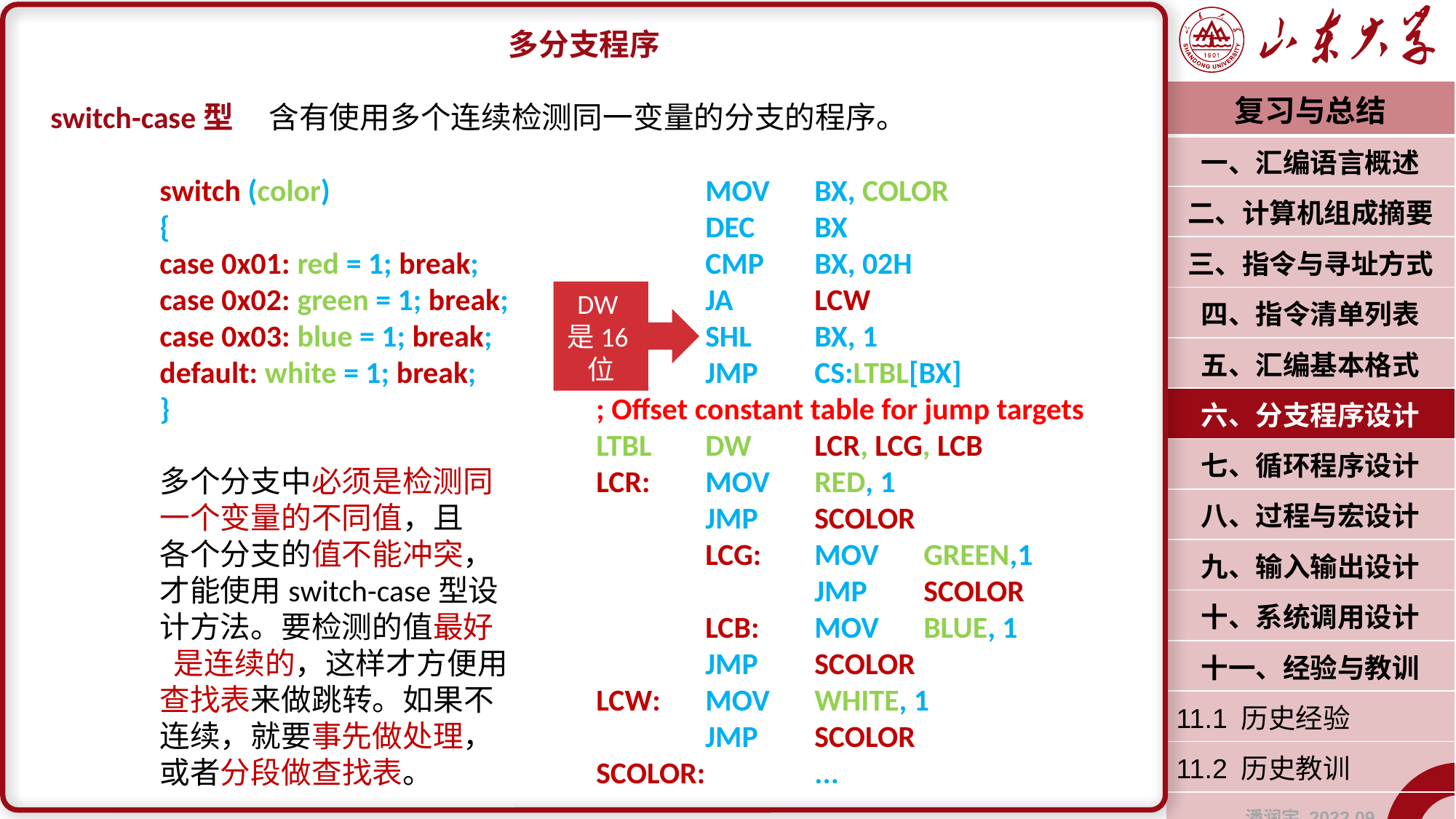

多分支程序

switch-case型	含有使用多个连续检测同一变量的分支的程序。

	switch (color)				MOV	BX, COLOR
	{					DEC	BX
	case 0x01: red = 1; break;			CMP	BX, 02H
	case 0x02: green = 1; break;		JA	LCW
	case 0x03: blue = 1; break;		SHL	BX, 1
	default: white = 1; break;			JMP	CS:LTBL[BX]
	}				; Offset constant table for jump targets
					LTBL	DW	LCR, LCG, LCB
	多个分支中必须是检测同	LCR:	MOV	RED, 1
	一个变量的不同值，且			JMP	SCOLOR
	各个分支的值不能冲突，		LCG:	MOV	GREEN,1
	才能使用switch-case型设			JMP	SCOLOR
	计方法。要检测的值最好		LCB:	MOV	BLUE, 1
	 是连续的，这样才方便用		JMP	SCOLOR
	查找表来做跳转。如果不	LCW:	MOV	WHITE, 1
	连续，就要事先做处理，		JMP	SCOLOR
	或者分段做查找表。		SCOLOR:	...
| 复习与总结 |
| --- |
| 一、汇编语言概述 |
| 二、计算机组成摘要 |
| 三、指令与寻址方式 |
| 四、指令清单列表 |
| 五、汇编基本格式 |
| 六、分支程序设计 |
| 七、循环程序设计 |
| 八、过程与宏设计 |
| 九、输入输出设计 |
| 十、系统调用设计 |
| 十一、经验与教训 |
| 11.1 历史经验 |
| 11.2 历史教训 |
| 潘润宇 2022.09 |
DW是16位